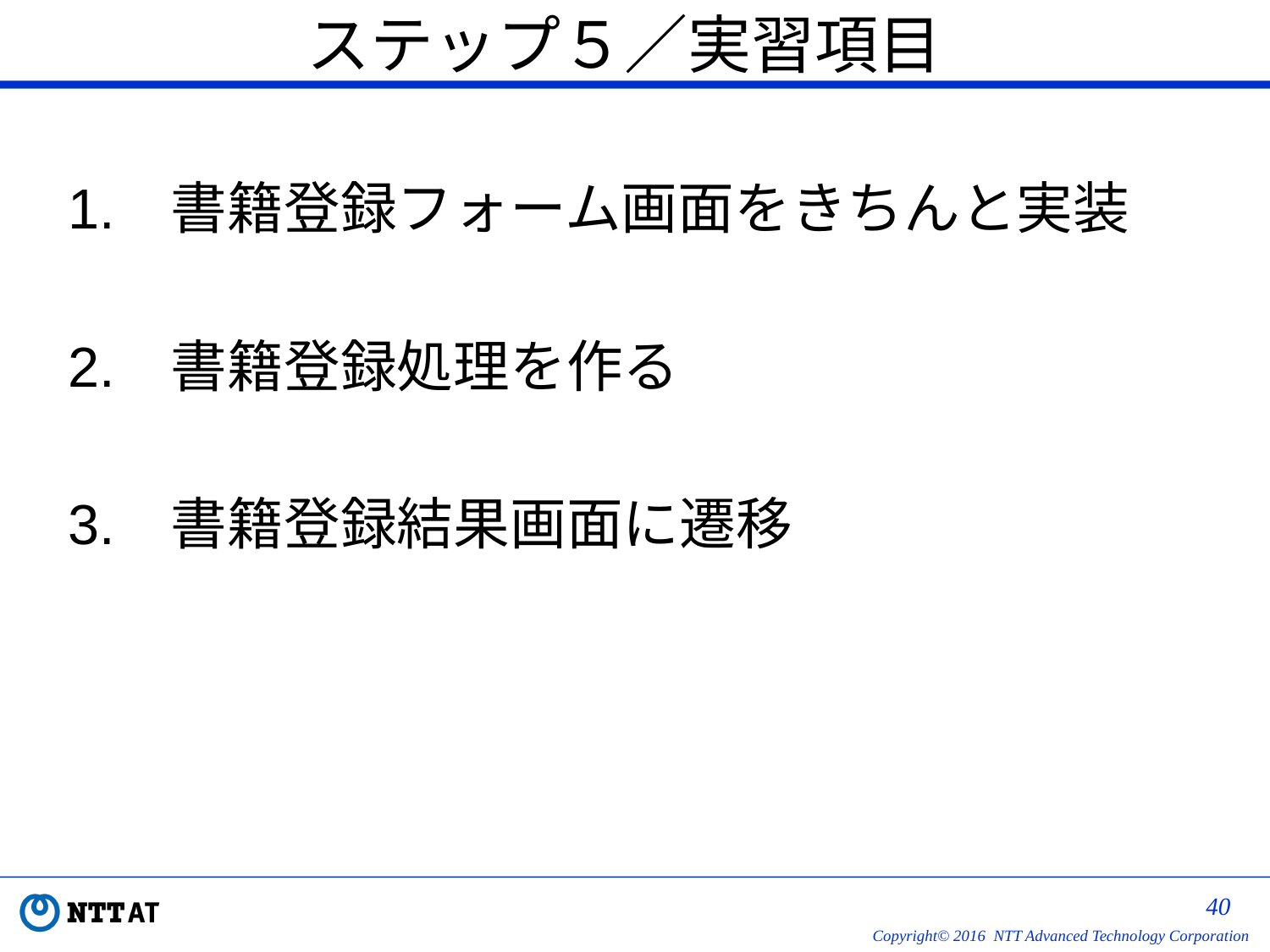

# ステップ５／実習項目
書籍登録フォーム画面をきちんと実装

書籍登録処理を作る

書籍登録結果画面に遷移
40